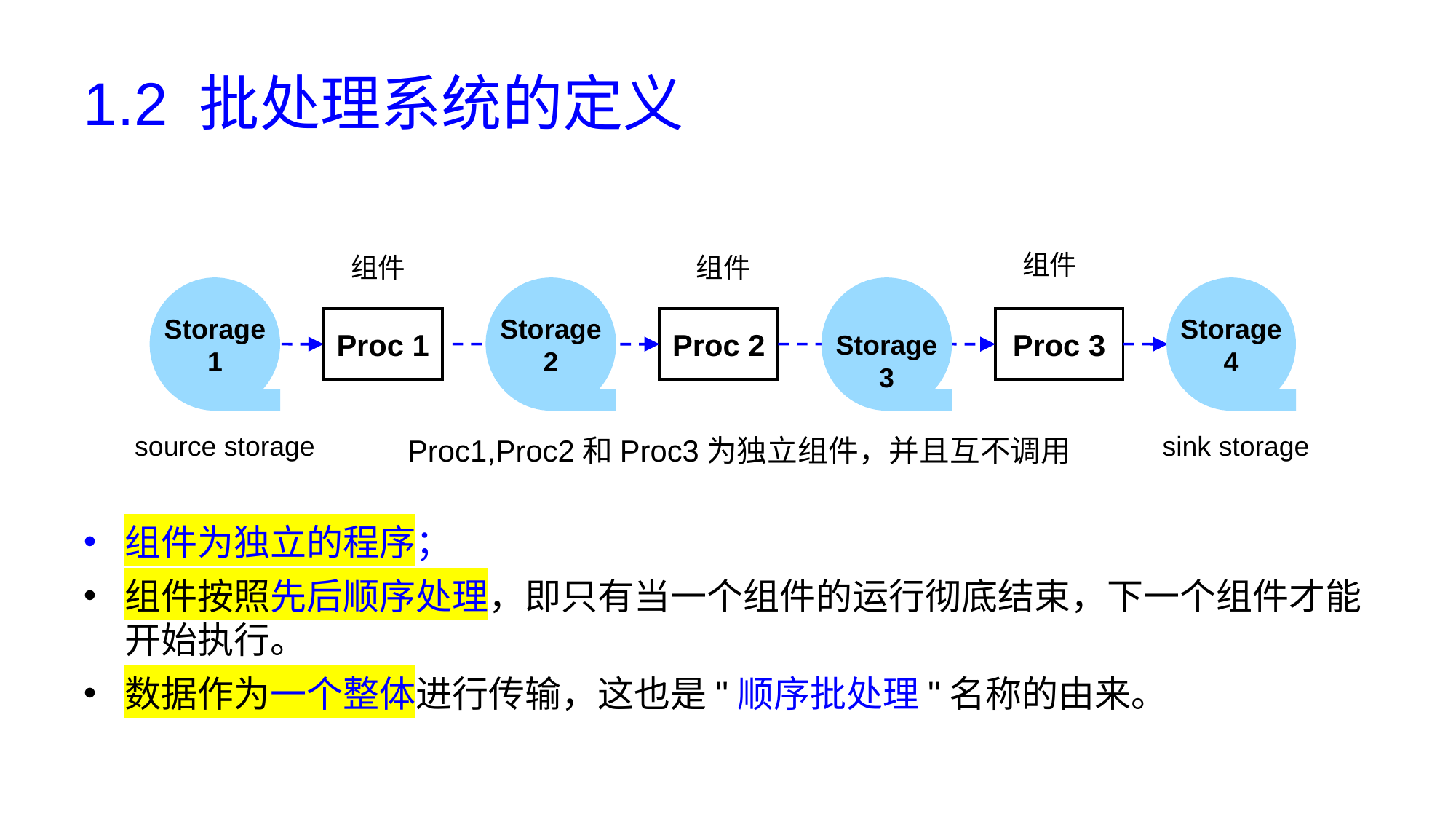

# 1.2 批处理系统的定义

组件为独立的程序；
组件按照先后顺序处理，即只有当一个组件的运行彻底结束，下一个组件才能开始执行。
数据作为一个整体进行传输，这也是"顺序批处理"名称的由来。
组件
组件
组件
Storage
1
Storage
2

Storage
3
Storage
4
Proc 1
Proc 2
Proc 3

source storage
sink storage
Proc1,Proc2和Proc3为独立组件，并且互不调用
8